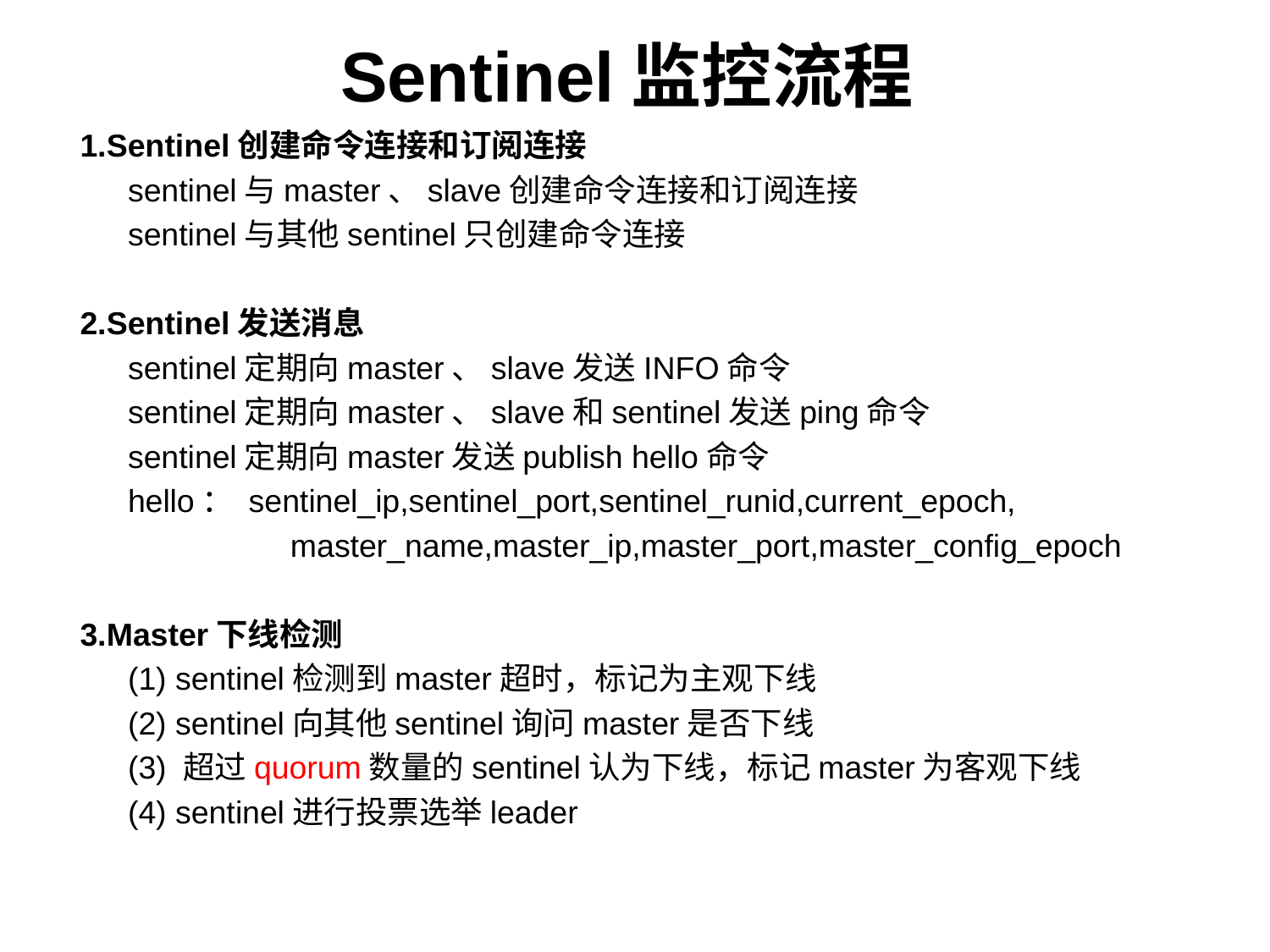

Sentinel监控流程
1.Sentinel创建命令连接和订阅连接
	sentinel与master、slave创建命令连接和订阅连接
	sentinel与其他sentinel只创建命令连接

2.Sentinel发送消息
	sentinel定期向master、slave发送INFO命令
	sentinel定期向master、slave和sentinel发送ping命令
	sentinel定期向master发送publish hello命令
	hello： sentinel_ip,sentinel_port,sentinel_runid,current_epoch,
 		    master_name,master_ip,master_port,master_config_epoch

3.Master下线检测
	(1) sentinel检测到master超时，标记为主观下线
	(2) sentinel向其他sentinel询问master是否下线
	(3) 超过quorum数量的sentinel认为下线，标记master为客观下线
	(4) sentinel进行投票选举leader